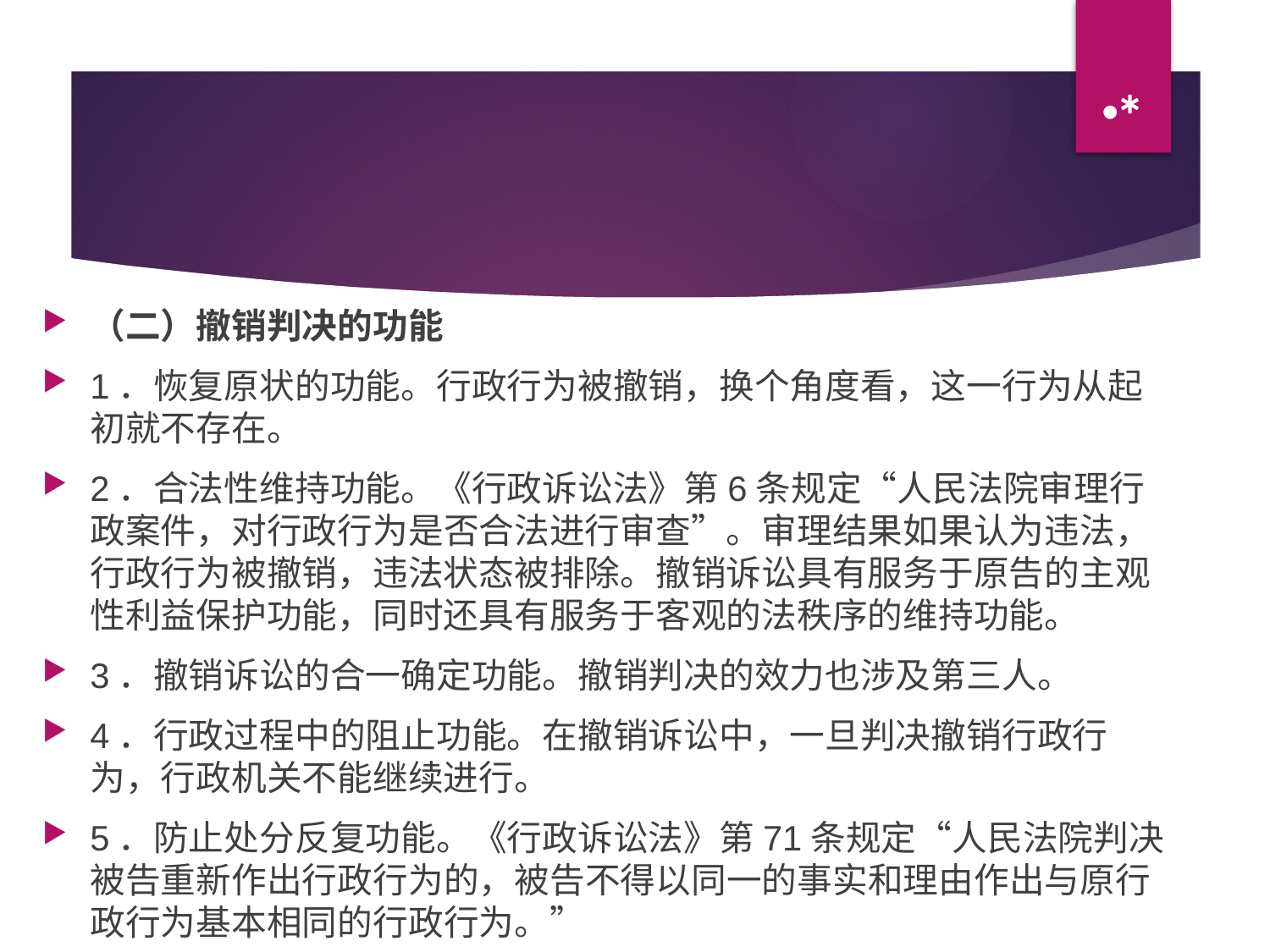

*
#
（二）撤销判决的功能
1．恢复原状的功能。行政行为被撤销，换个角度看，这一行为从起初就不存在。
2．合法性维持功能。《行政诉讼法》第6条规定“人民法院审理行政案件，对行政行为是否合法进行审查”。审理结果如果认为违法，行政行为被撤销，违法状态被排除。撤销诉讼具有服务于原告的主观性利益保护功能，同时还具有服务于客观的法秩序的维持功能。
3．撤销诉讼的合一确定功能。撤销判决的效力也涉及第三人。
4．行政过程中的阻止功能。在撤销诉讼中，一旦判决撤销行政行为，行政机关不能继续进行。
5．防止处分反复功能。《行政诉讼法》第71条规定“人民法院判决被告重新作出行政行为的，被告不得以同一的事实和理由作出与原行政行为基本相同的行政行为。”